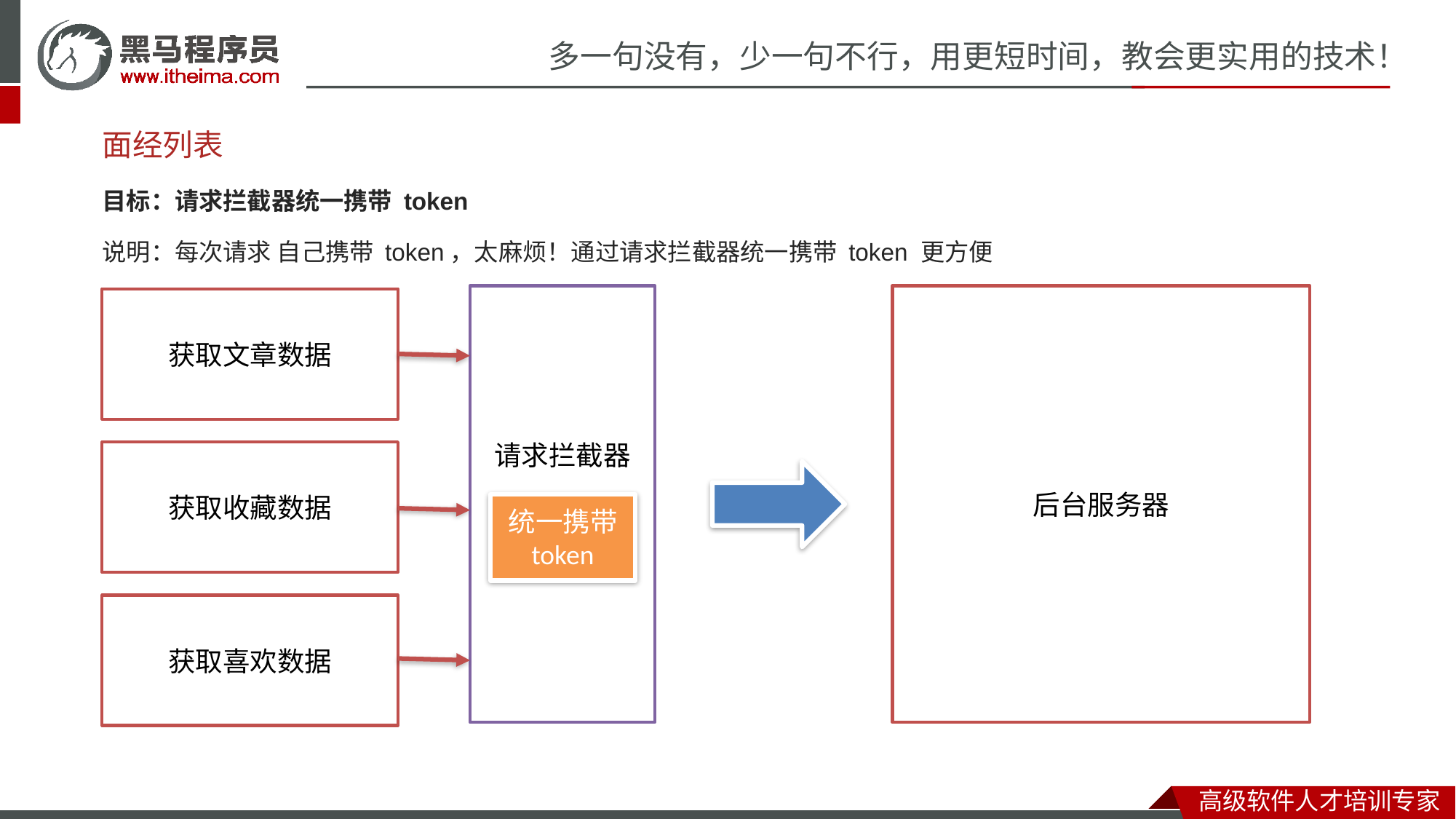

# 面经列表
目标：请求拦截器统一携带 token
说明：每次请求 自己携带 token，太麻烦！通过请求拦截器统一携带 token 更方便
请求拦截器

后台服务器
获取文章数据
获取收藏数据

统一携带
token
获取喜欢数据